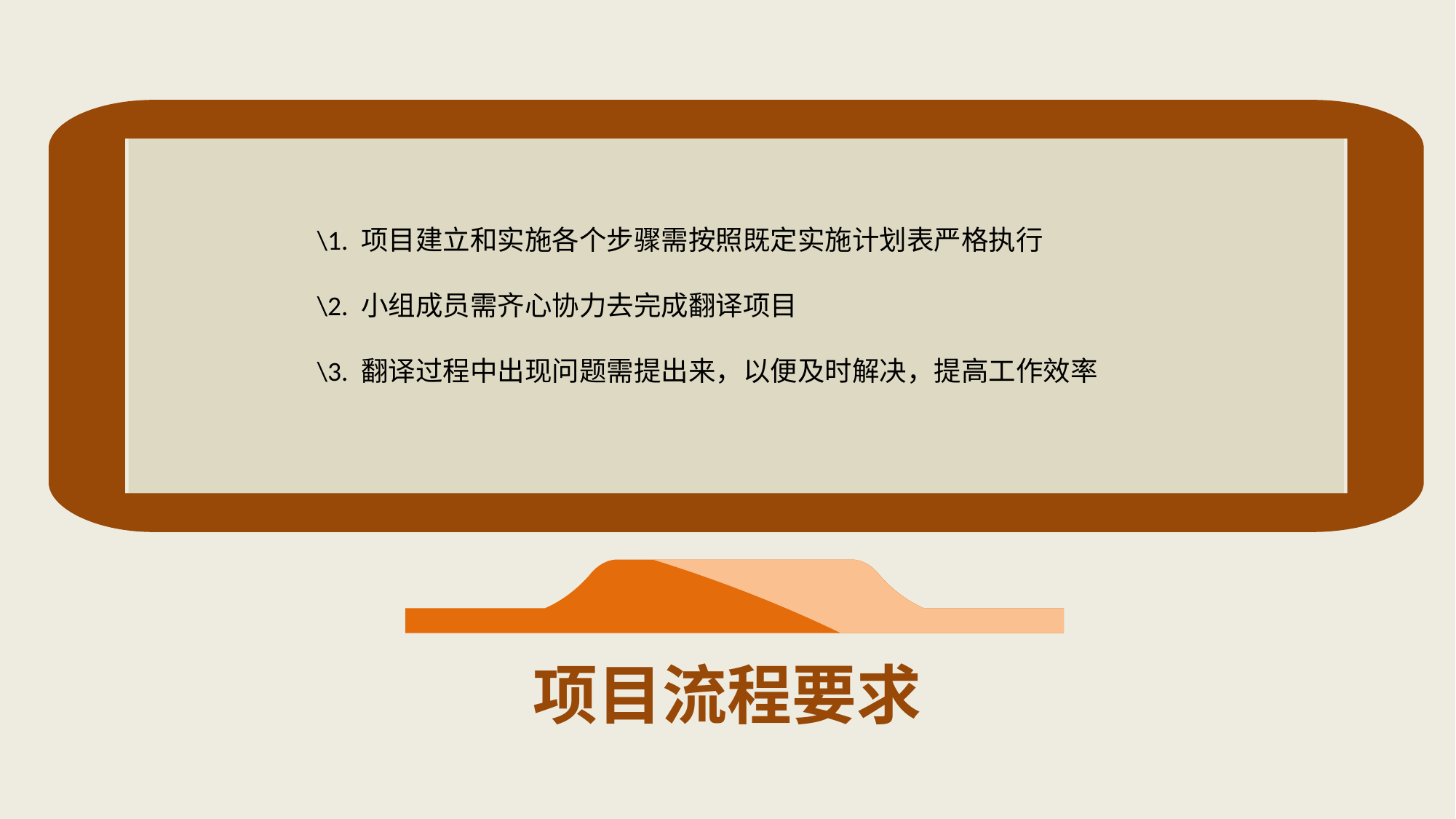

\1. 项目建立和实施各个步骤需按照既定实施计划表严格执行

\2. 小组成员需齐心协力去完成翻译项目

\3. 翻译过程中出现问题需提出来，以便及时解决，提高工作效率
项目流程要求